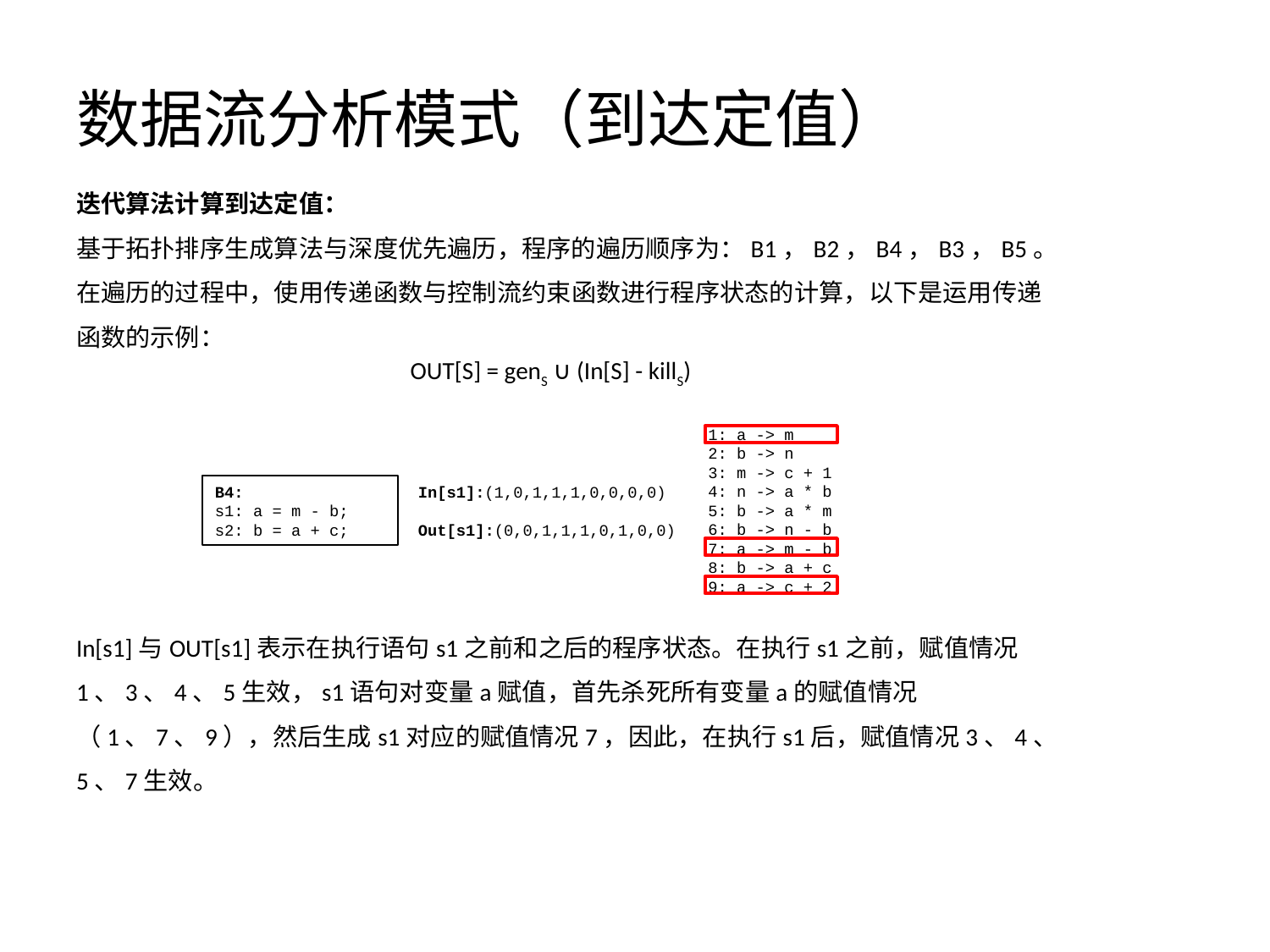

# 数据流分析模式（到达定值）
迭代算法计算到达定值：
基于拓扑排序生成算法与深度优先遍历，程序的遍历顺序为：B1，B2，B4，B3，B5。在遍历的过程中，使用传递函数与控制流约束函数进行程序状态的计算，以下是运用传递函数的示例：

In[s1]与OUT[s1]表示在执行语句s1之前和之后的程序状态。在执行s1之前，赋值情况1、3、4、5生效，s1语句对变量a赋值，首先杀死所有变量a的赋值情况（1、7、9），然后生成s1对应的赋值情况7，因此，在执行s1后，赋值情况3、4、5、7生效。

OUT[S] = genS ∪ (In[S] - killS)
1: a -> m
2: b -> n
3: m -> c + 1
4: n -> a * b
5: b -> a * m
6: b -> n - b
7: a -> m - b
8: b -> a + c
9: a -> c + 2

B4:
s1: a = m - b;
s2: b = a + c;
In[s1]:(1,0,1,1,1,0,0,0,0)
Out[s1]:(0,0,1,1,1,0,1,0,0)